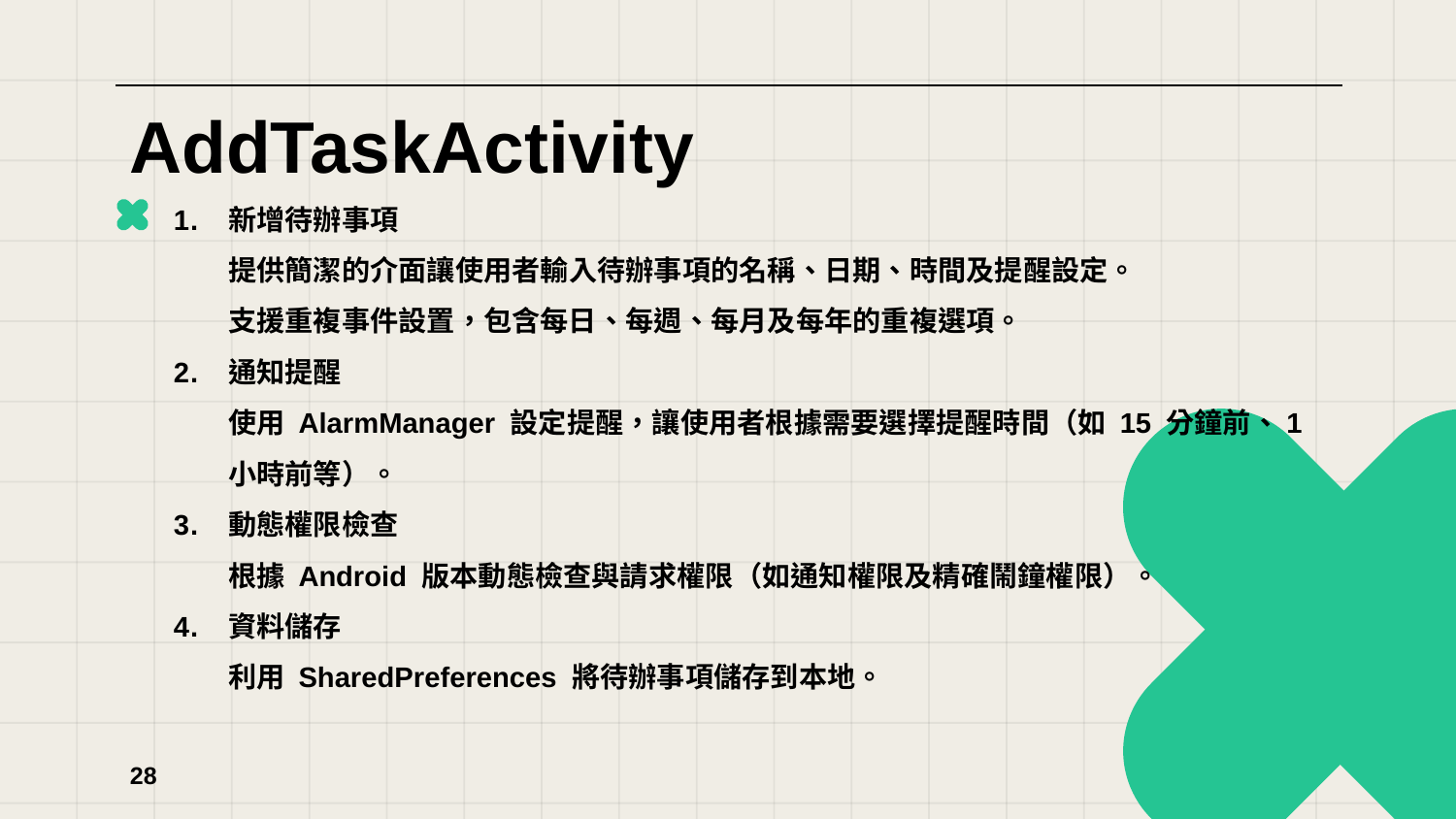

# AddTaskActivity
新增待辦事項
提供簡潔的介面讓使用者輸入待辦事項的名稱、日期、時間及提醒設定。
支援重複事件設置，包含每日、每週、每月及每年的重複選項。
通知提醒
使用 AlarmManager 設定提醒，讓使用者根據需要選擇提醒時間（如 15 分鐘前、1 小時前等）。
動態權限檢查
根據 Android 版本動態檢查與請求權限（如通知權限及精確鬧鐘權限）。
資料儲存
利用 SharedPreferences 將待辦事項儲存到本地。

28